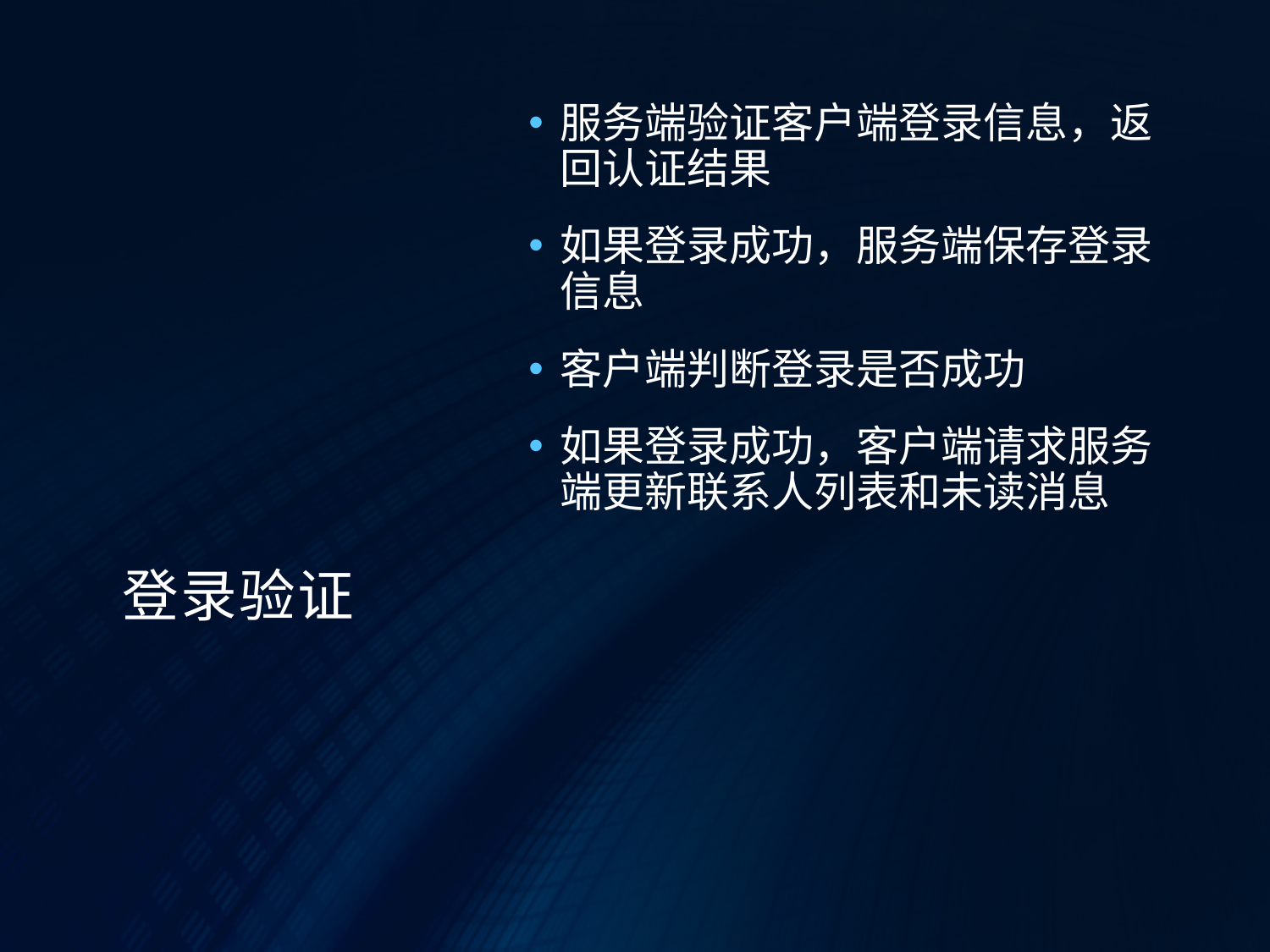

服务端验证客户端登录信息，返回认证结果
如果登录成功，服务端保存登录信息
客户端判断登录是否成功
如果登录成功，客户端请求服务端更新联系人列表和未读消息
# 登录验证